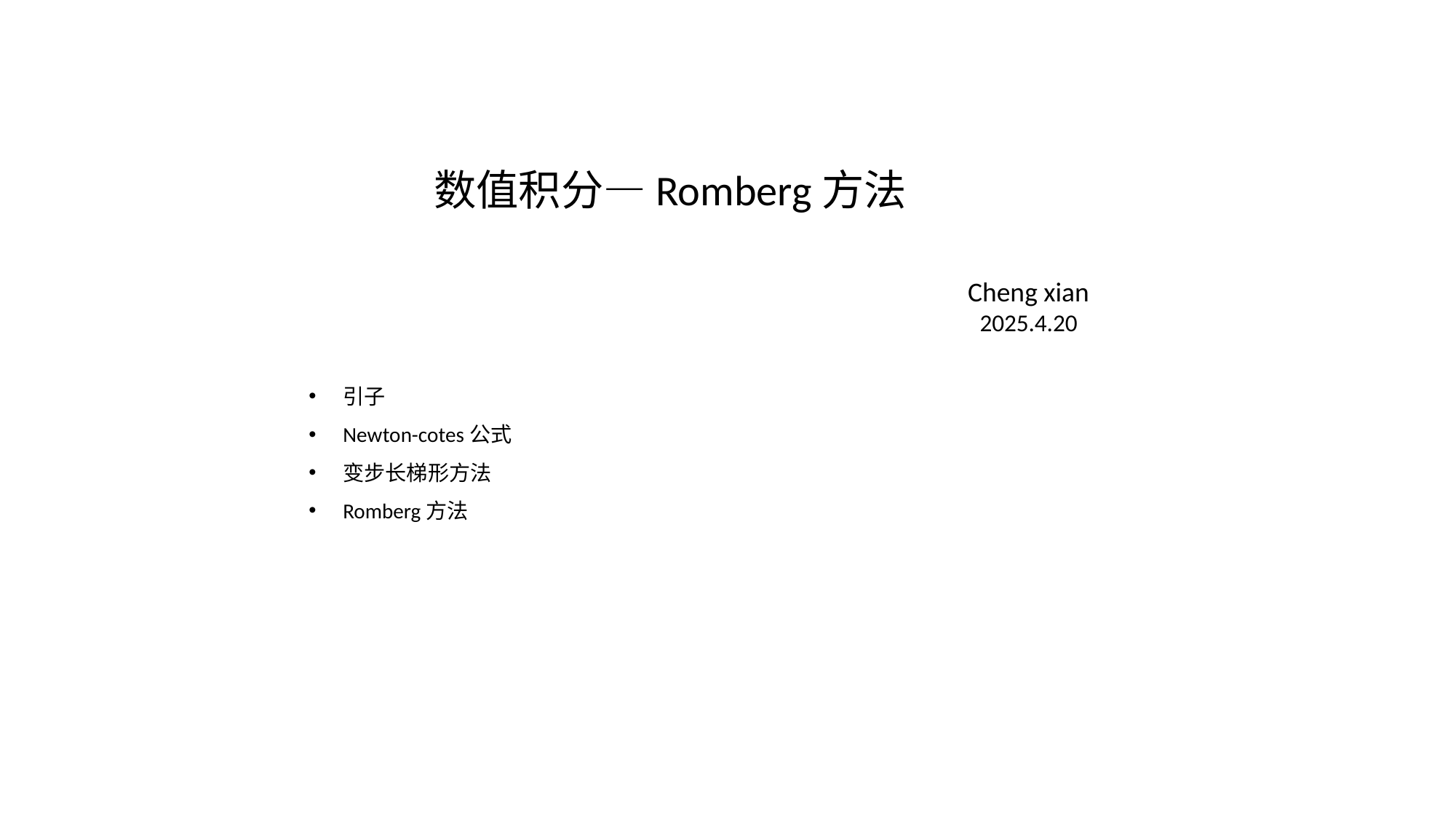

# 数值积分—Romberg方法
Cheng xian
2025.4.20
引子
Newton-cotes公式
变步长梯形方法
Romberg方法